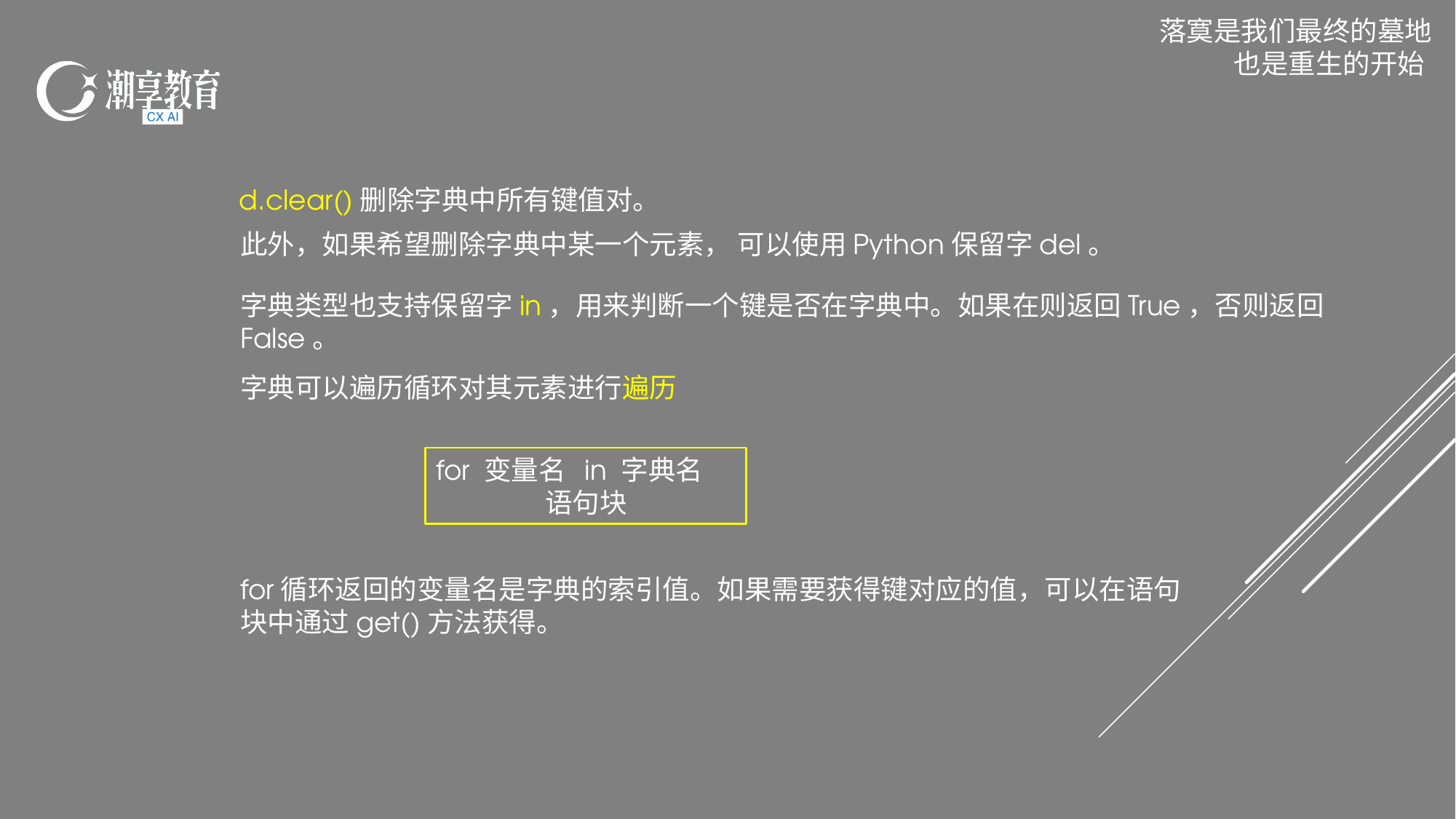

落寞是我们最终的墓地
           也是重生的开始
d.clear()删除字典中所有键值对。
此外，如果希望删除字典中某一个元素， 可以使用Python保留字del。
字典类型也支持保留字in，用来判断一个键是否在字典中。如果在则返回True，否则返回False。
字典可以遍历循环对其元素进行遍历
for 变量名  in 字典名
	语句块
for循环返回的变量名是字典的索引值。如果需要获得键对应的值，可以在语句块中通过get()方法获得。